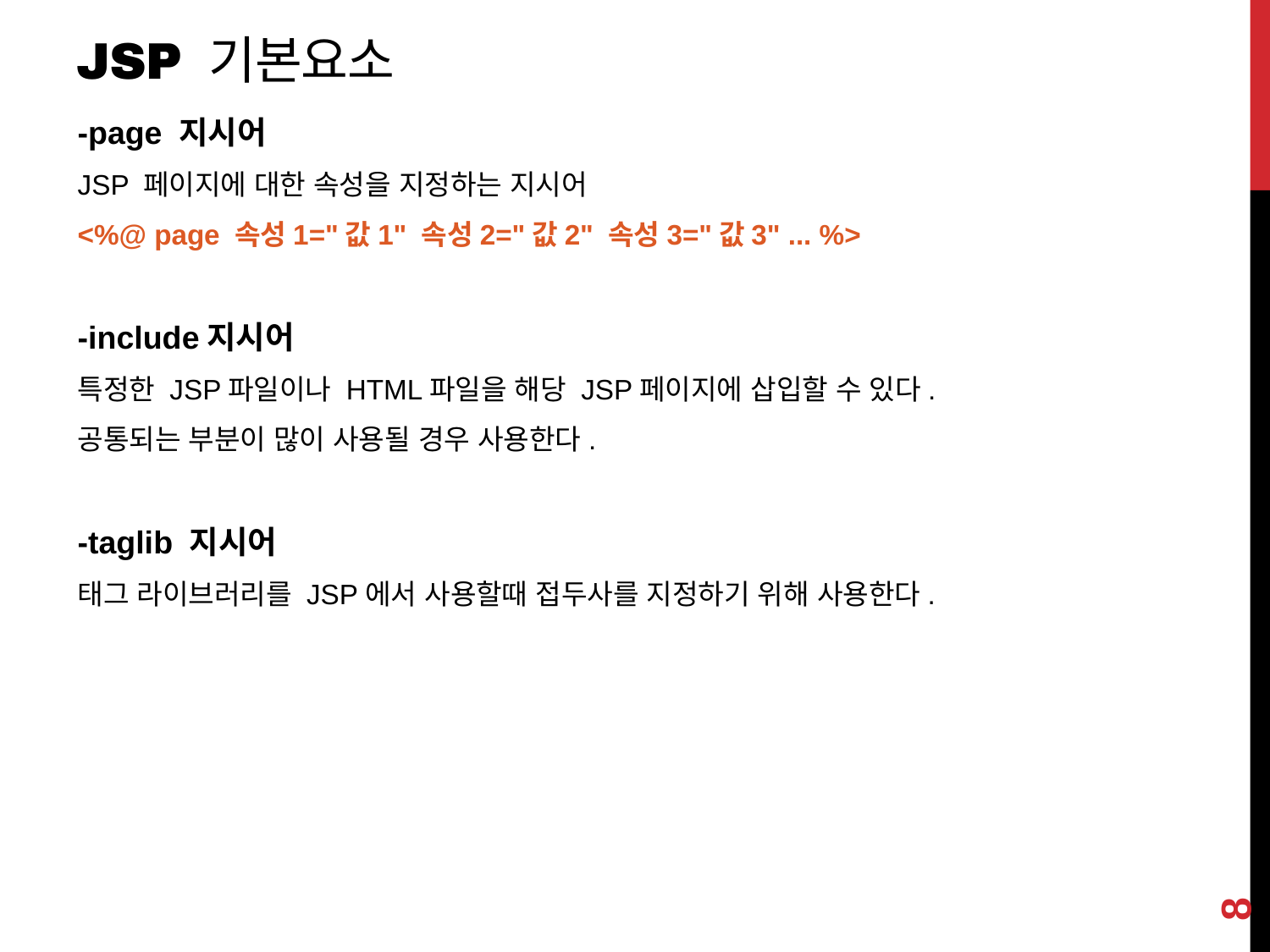

# JSP 기본요소
-page 지시어
JSP 페이지에 대한 속성을 지정하는 지시어
<%@ page 속성1="값1" 속성2="값2" 속성3="값3" ... %>

-include지시어
특정한 JSP파일이나 HTML파일을 해당 JSP페이지에 삽입할 수 있다.
공통되는 부분이 많이 사용될 경우 사용한다.

-taglib 지시어
태그 라이브러리를 JSP에서 사용할때 접두사를 지정하기 위해 사용한다.
8